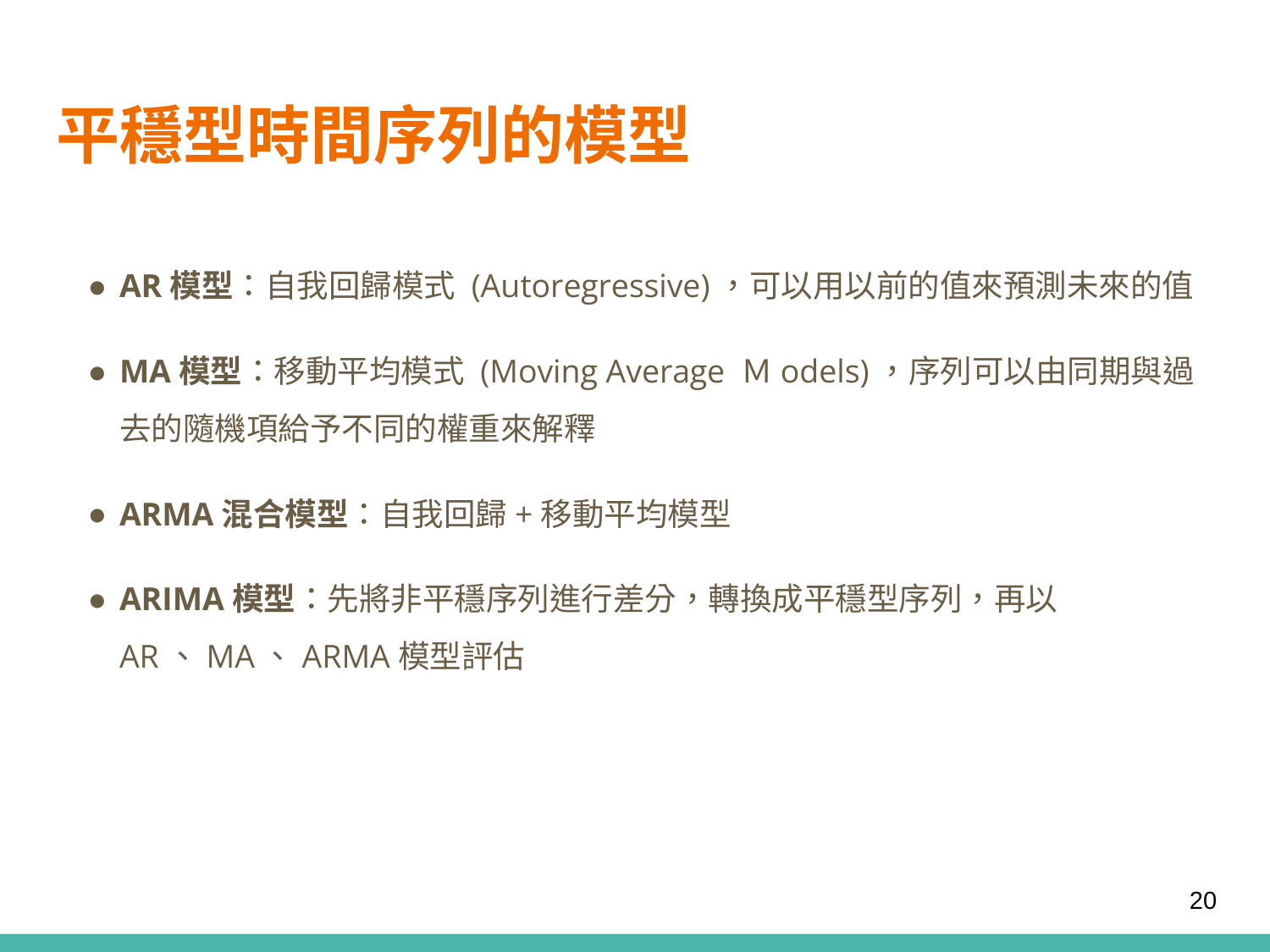

# 平穩型時間序列的模型
AR模型：自我回歸模式 (Autoregressive)，可以用以前的值來預測未來的值
MA模型：移動平均模式 (Moving Average Ｍodels)，序列可以由同期與過去的隨機項給予不同的權重來解釋
ARMA混合模型：自我回歸+移動平均模型
ARIMA模型：先將非平穩序列進行差分，轉換成平穩型序列，再以AR、MA、ARMA模型評估
20